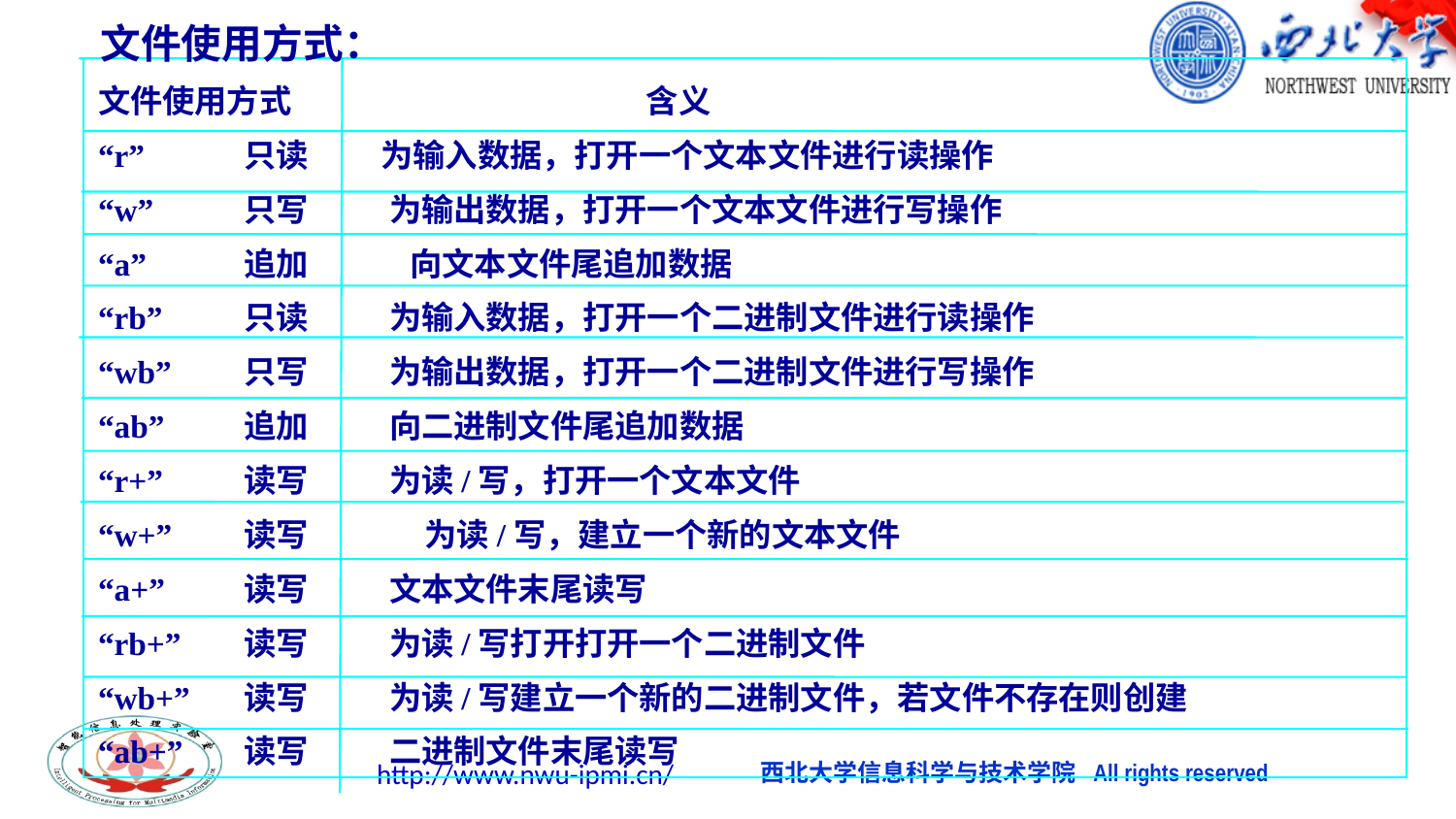

文件使用方式：

文件使用方式　　　　　　　　　　　含义
“r”       	只读          为输入数据，打开一个文本文件进行读操作
“w”     	只写	为输出数据，打开一个文本文件进行写操作
“a”       	追加              向文本文件尾追加数据
“rb”    	只读	为输入数据，打开一个二进制文件进行读操作
“wb”   	只写	为输出数据，打开一个二进制文件进行写操作
“ab” 	追加	向二进制文件尾追加数据
“r+”     	读写	为读/写，打开一个文本文件
“w+”    	读写                为读/写，建立一个新的文本文件
“a+”  	读写	文本文件末尾读写
“rb+”	读写	为读/写打开打开一个二进制文件
“wb+”	读写	为读/写建立一个新的二进制文件，若文件不存在则创建
“ab+”	读写	二进制文件末尾读写

13